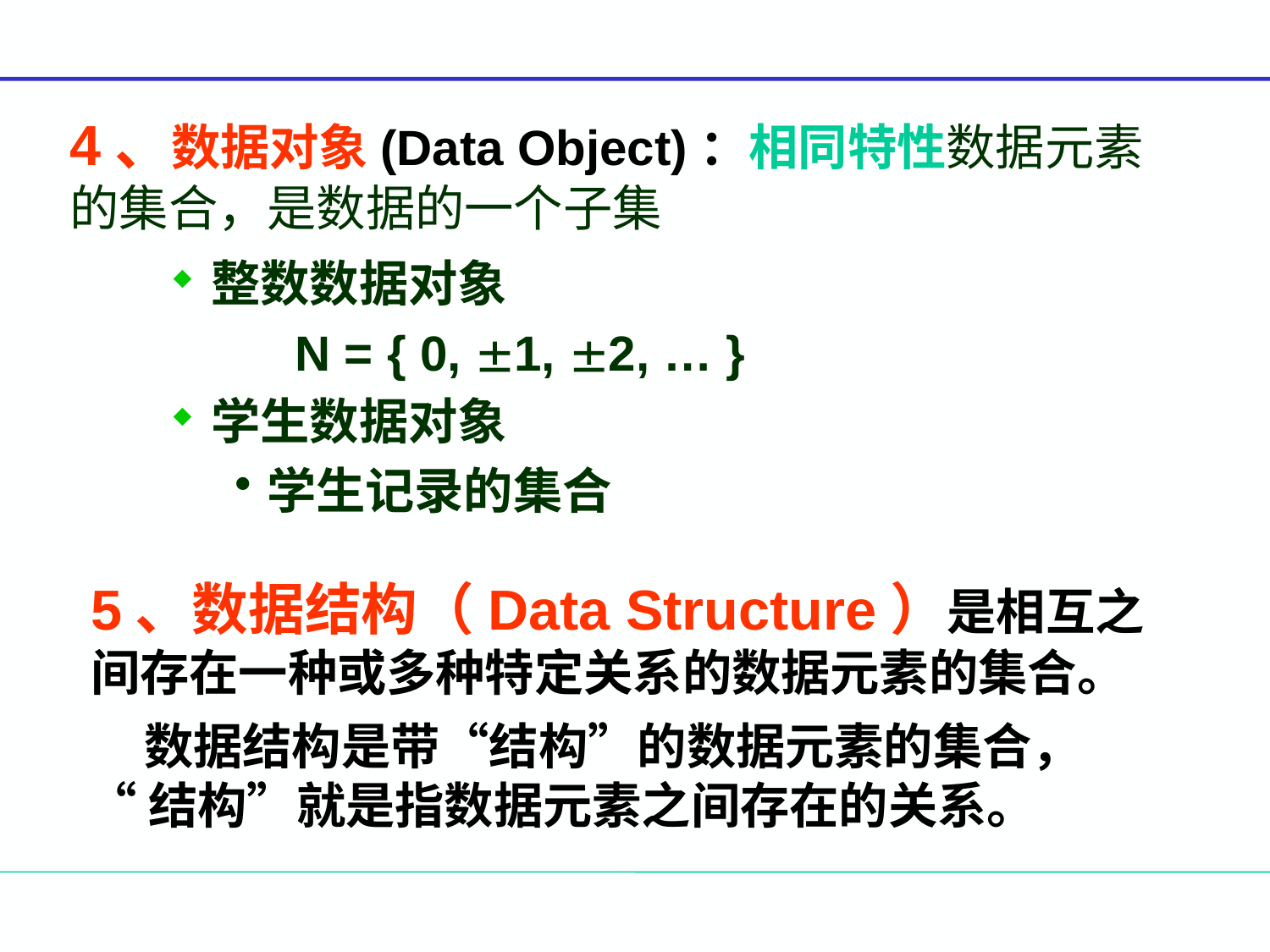

4、数据对象(Data Object)：相同特性数据元素的集合，是数据的一个子集
整数数据对象
         N = { 0, ±1, ±2, … }
学生数据对象
学生记录的集合
5、数据结构（Data Structure）是相互之间存在一种或多种特定关系的数据元素的集合。
    数据结构是带“结构”的数据元素的集合，
“结构”就是指数据元素之间存在的关系。